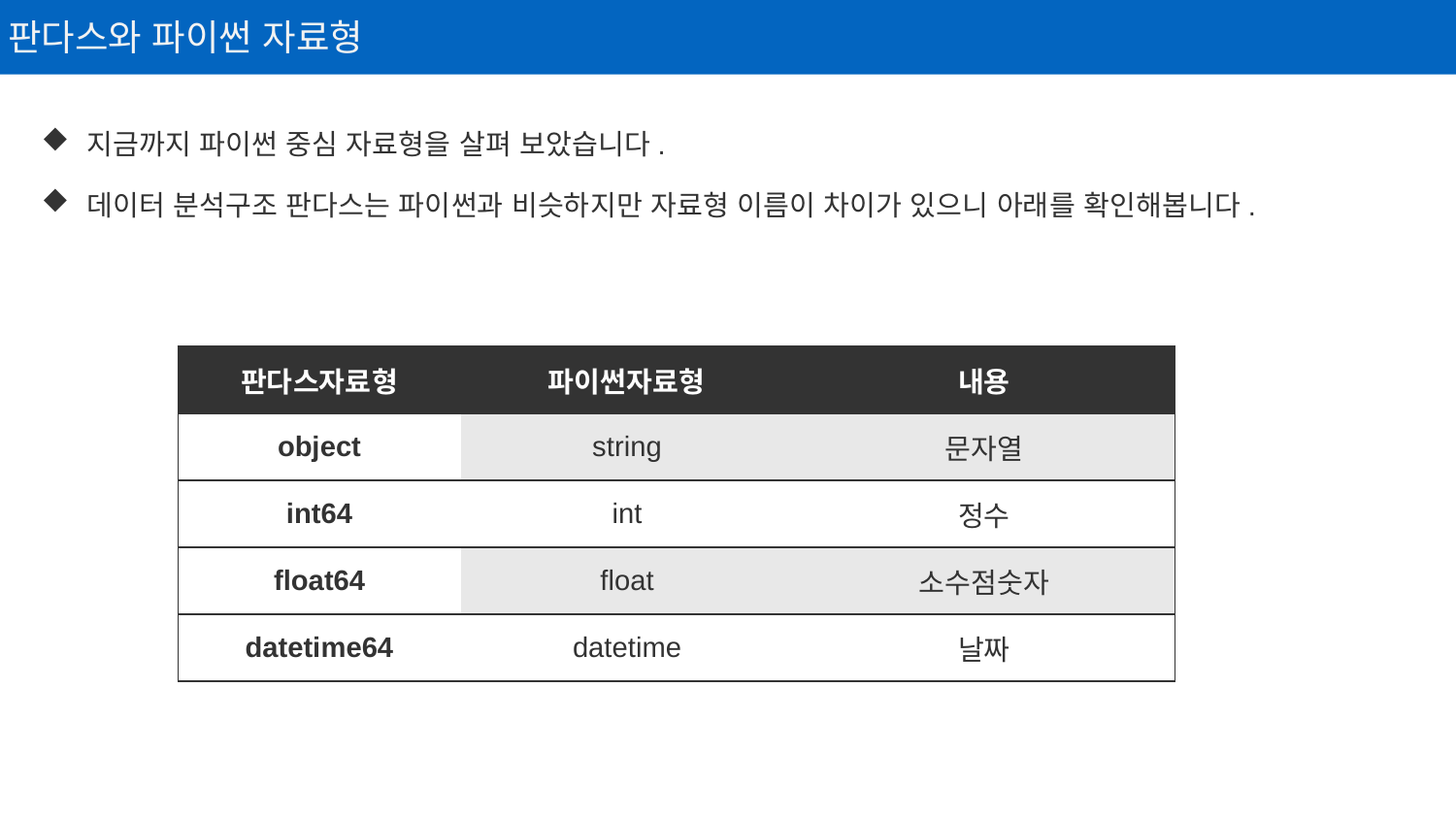

판다스와 파이썬 자료형

지금까지 파이썬 중심 자료형을 살펴 보았습니다.
데이터 분석구조 판다스는 파이썬과 비슷하지만 자료형 이름이 차이가 있으니 아래를 확인해봅니다.
| 판다스자료형 | 파이썬자료형 | 내용 |
| --- | --- | --- |
| object | string | 문자열 |
| int64 | int | 정수 |
| float64 | float | 소수점숫자 |
| datetime64 | datetime | 날짜 |